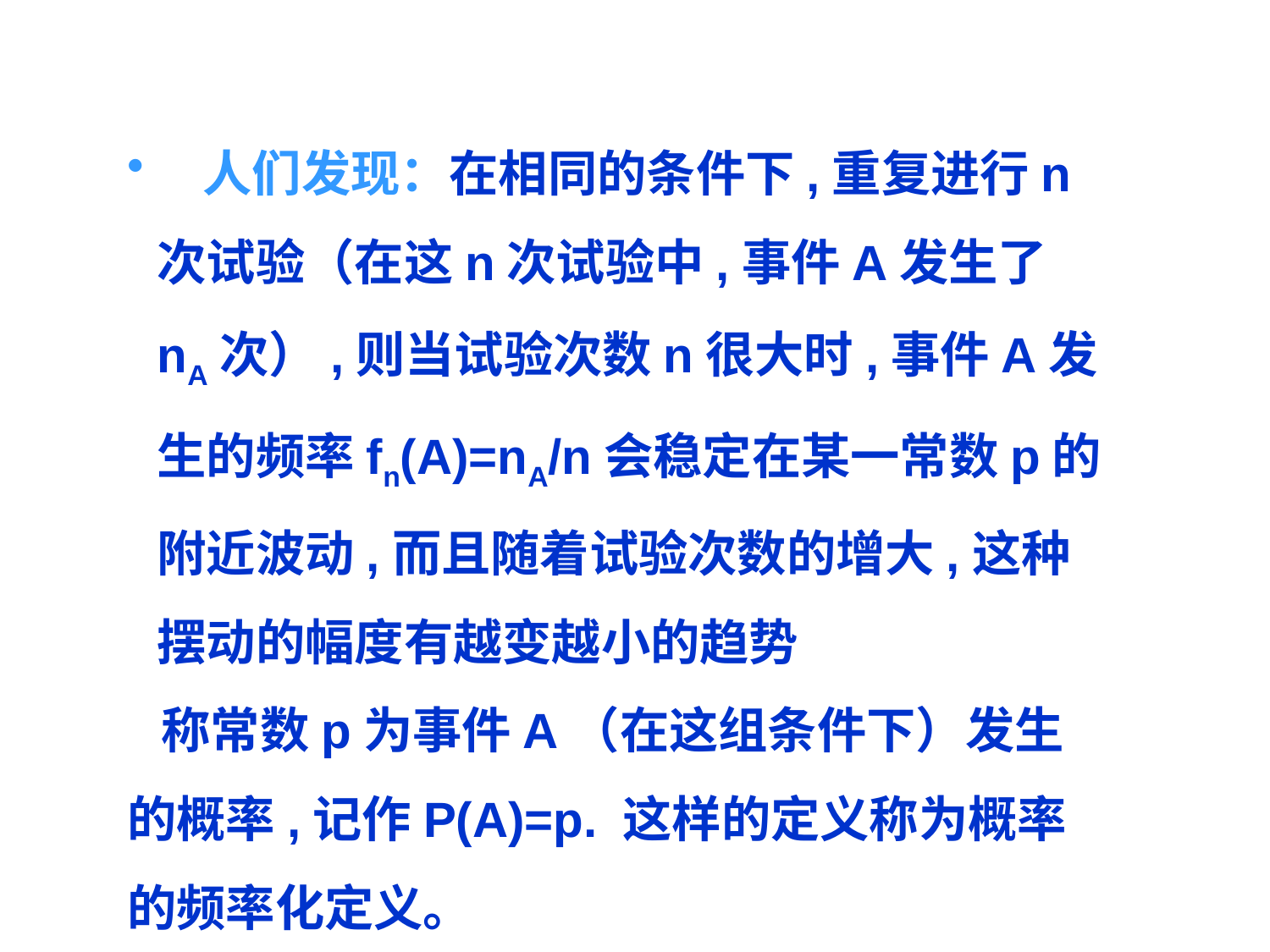

人们发现：在相同的条件下,重复进行n次试验（在这n次试验中,事件A发生了nA次）,则当试验次数n很大时,事件A发生的频率fn(A)=nA/n会稳定在某一常数p的附近波动,而且随着试验次数的增大,这种摆动的幅度有越变越小的趋势
  称常数p为事件A（在这组条件下）发生的概率,记作P(A)=p. 这样的定义称为概率的频率化定义。